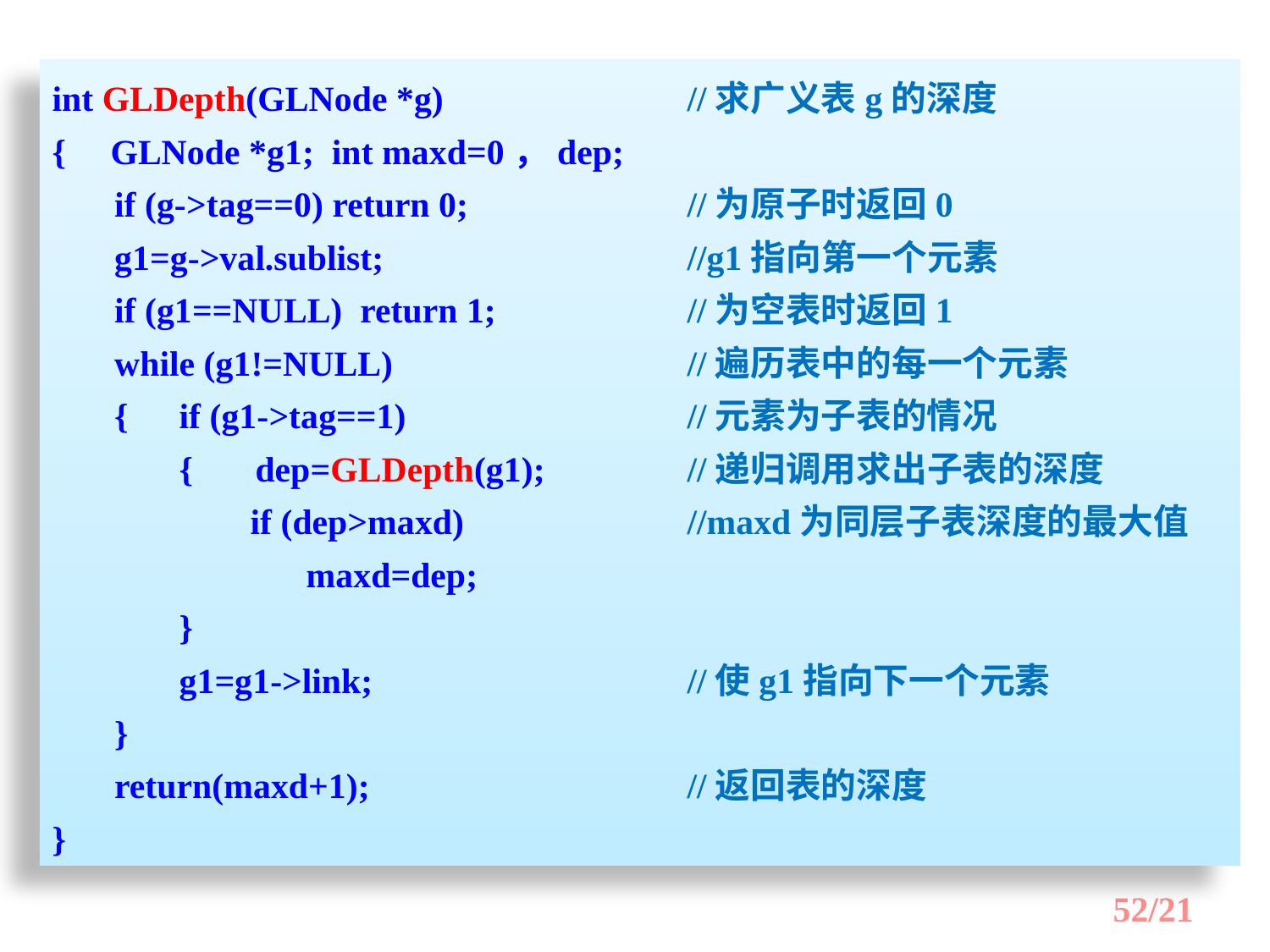

int GLDepth(GLNode *g)		//求广义表g的深度
{     GLNode *g1;  int maxd=0，dep;
       if (g->tag==0) return 0;		//为原子时返回0
       g1=g->val.sublist;			//g1指向第一个元素
       if (g1==NULL)  return 1;		//为空表时返回1
       while (g1!=NULL)			//遍历表中的每一个元素
       {	if (g1->tag==1)			//元素为子表的情况
	{       dep=GLDepth(g1);		//递归调用求出子表的深度
	        if (dep>maxd)		//maxd为同层子表深度的最大值
		maxd=dep;
	}
	g1=g1->link;			//使g1指向下一个元素
       }
       return(maxd+1);			//返回表的深度
}
52